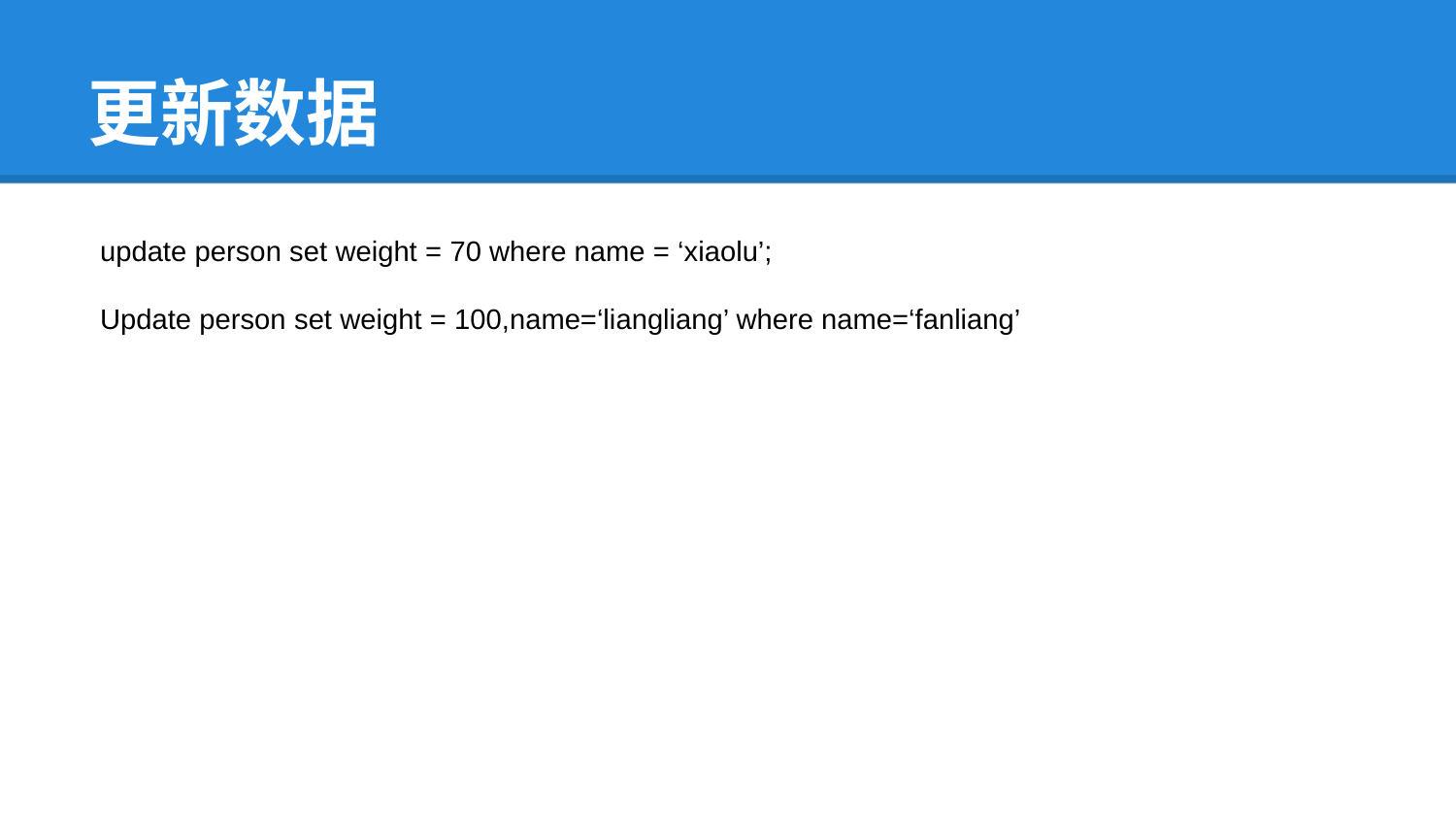

# 更新数据
update person set weight = 70 where name = ‘xiaolu’;

Update person set weight = 100,name=‘liangliang’ where name=‘fanliang’